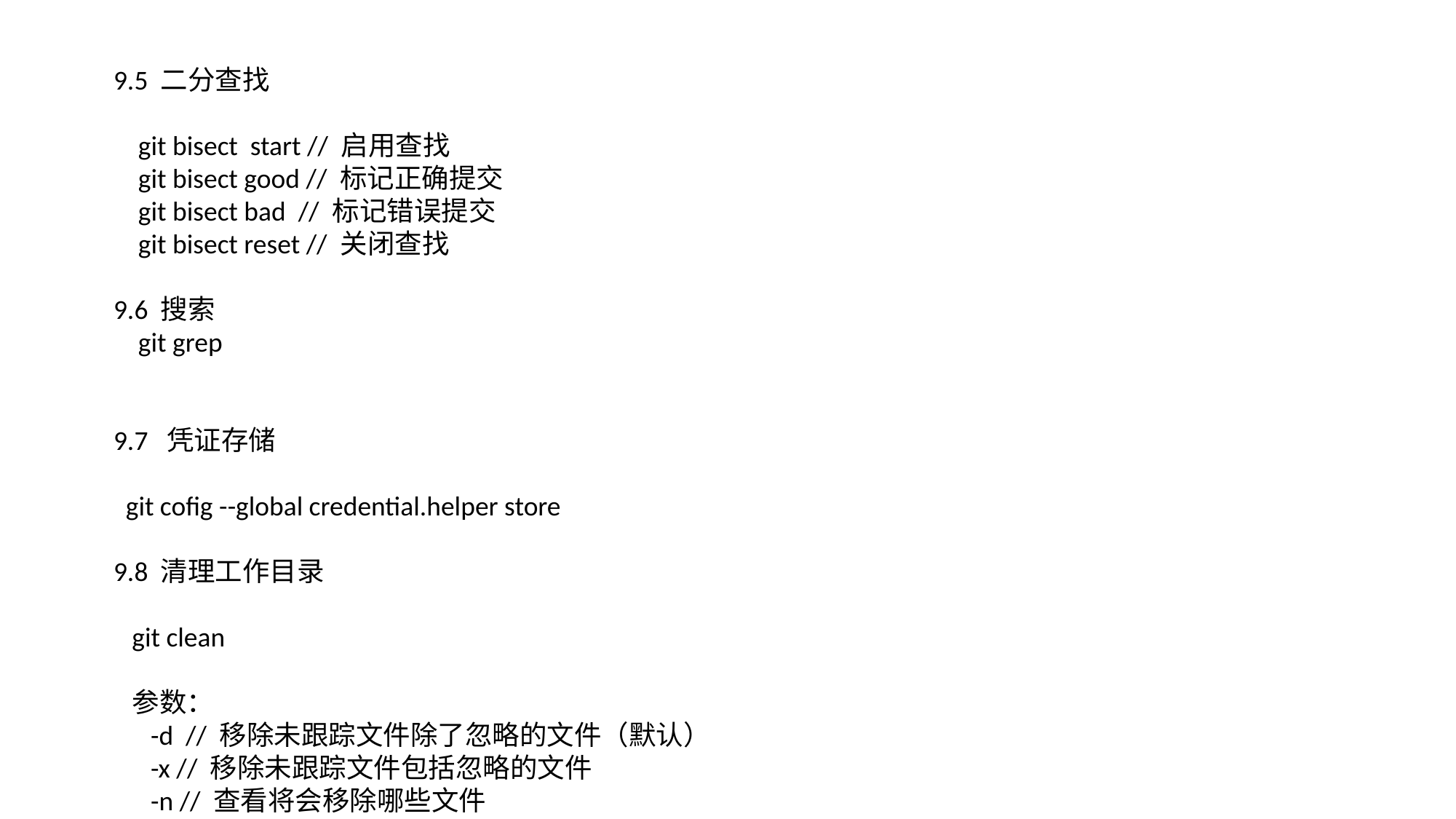

9.5 二分查找

    git bisect  start // 启用查找
    git bisect good // 标记正确提交
    git bisect bad  // 标记错误提交
    git bisect reset // 关闭查找

9.6 搜索
    git grep

9.7  凭证存储

  git cofig --global credential.helper store

9.8 清理工作目录

   git clean

  参数：
      -d  // 移除未跟踪文件除了忽略的文件（默认）
      -x // 移除未跟踪文件包括忽略的文件
      -n // 查看将会移除哪些文件